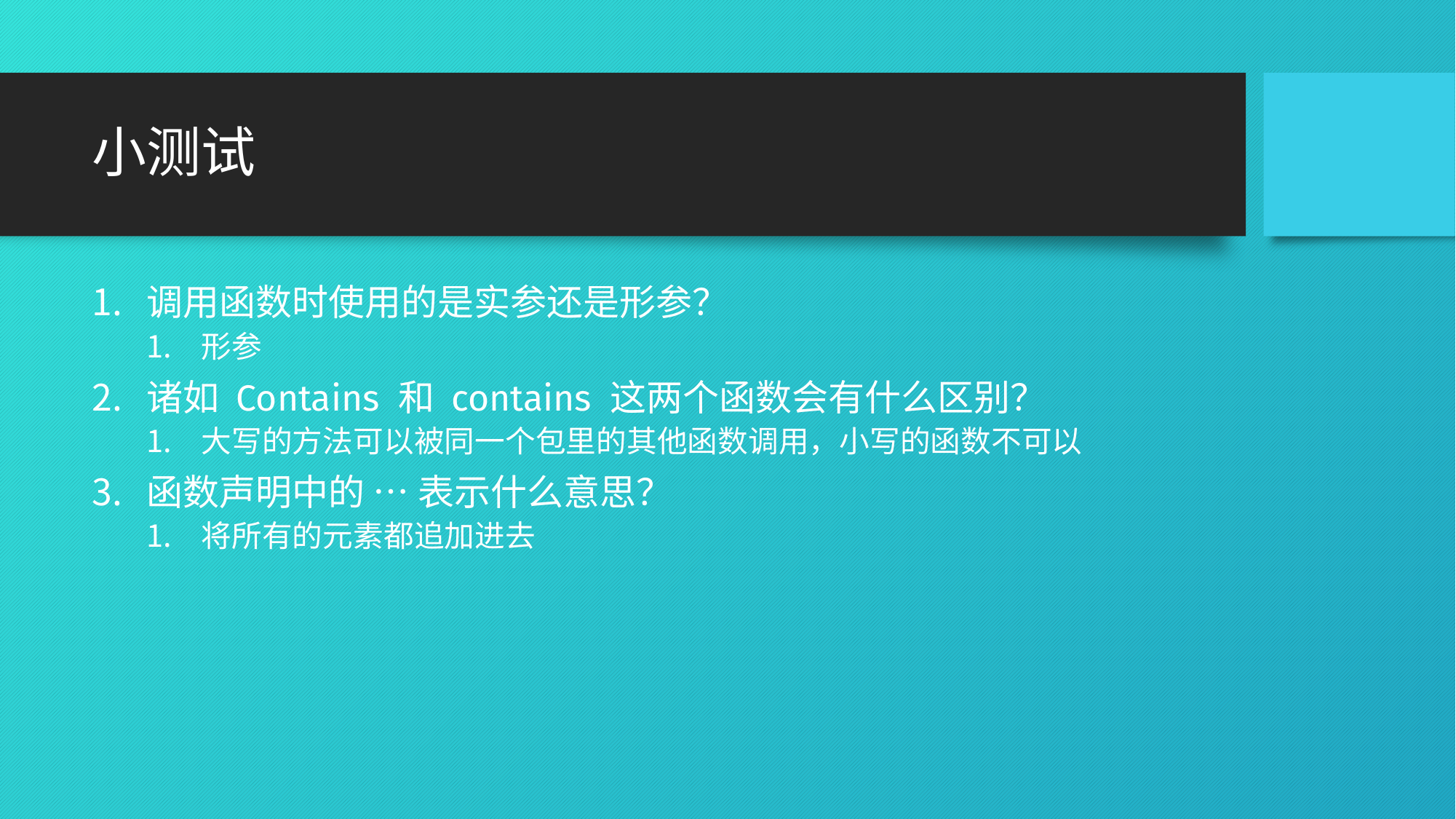

# 小测试
调用函数时使用的是实参还是形参？
形参
诸如 Contains 和 contains 这两个函数会有什么区别？
大写的方法可以被同一个包里的其他函数调用，小写的函数不可以
函数声明中的 … 表示什么意思？
将所有的元素都追加进去